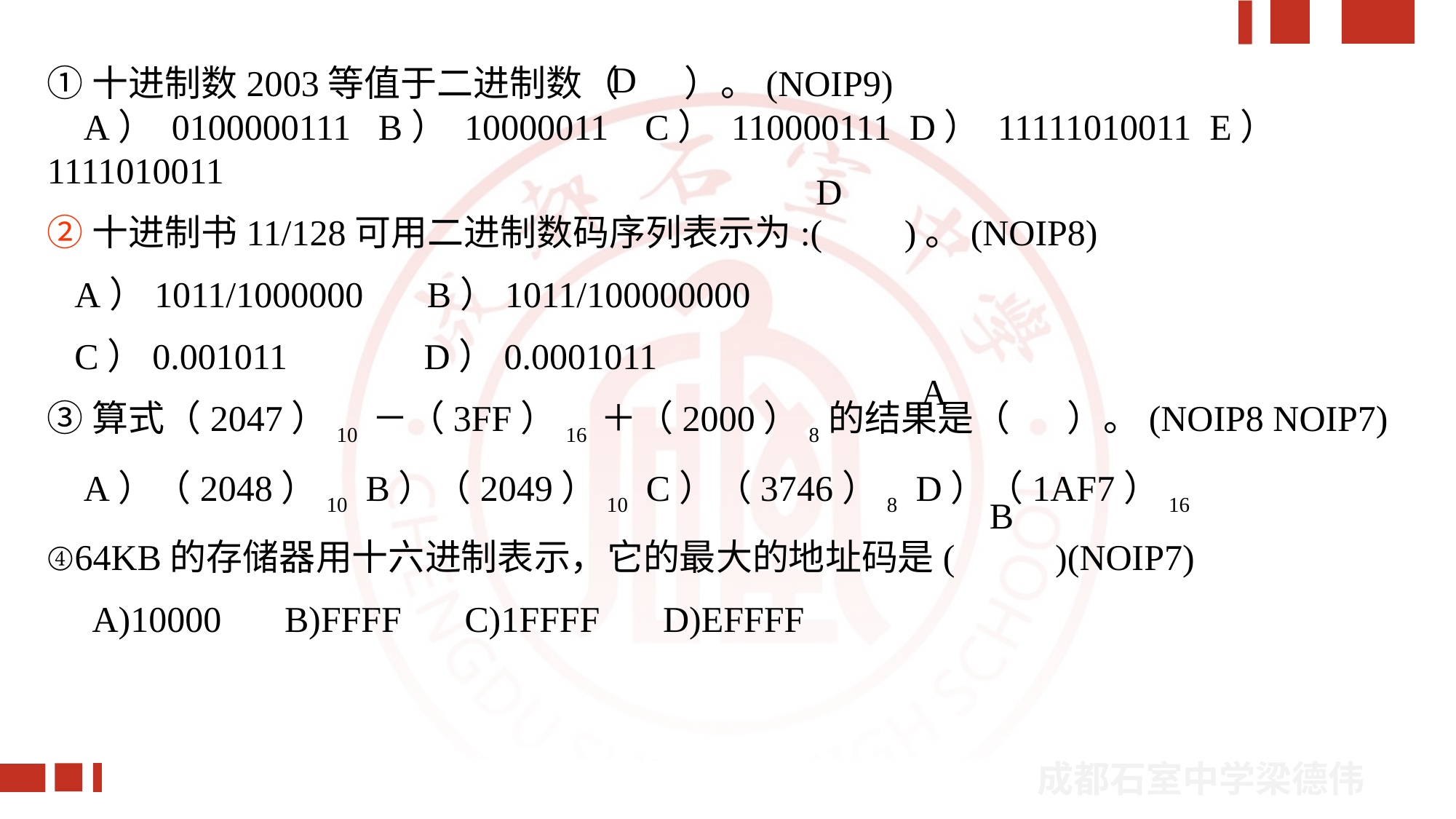

D
①十进制数2003等值于二进制数（        ）。(NOIP9)
    A） 0100000111   B） 10000011    C） 110000111  D） 11111010011  E） 1111010011
②十进制书11/128可用二进制数码序列表示为:(         )。(NOIP8)
   A）1011/1000000       B）1011/100000000
   C）0.001011               D）0.0001011
③算式（2047）10 －（3FF）16 ＋（2000）8的结果是（       ）。(NOIP8 NOIP7)
    A）（2048）10  B）（2049）10  C）（3746）8  D）（1AF7）16
④64KB的存储器用十六进制表示，它的最大的地址码是(           )(NOIP7)
　A)10000 　B)FFFF 　C)1FFFF 　D)EFFFF
D
A
B